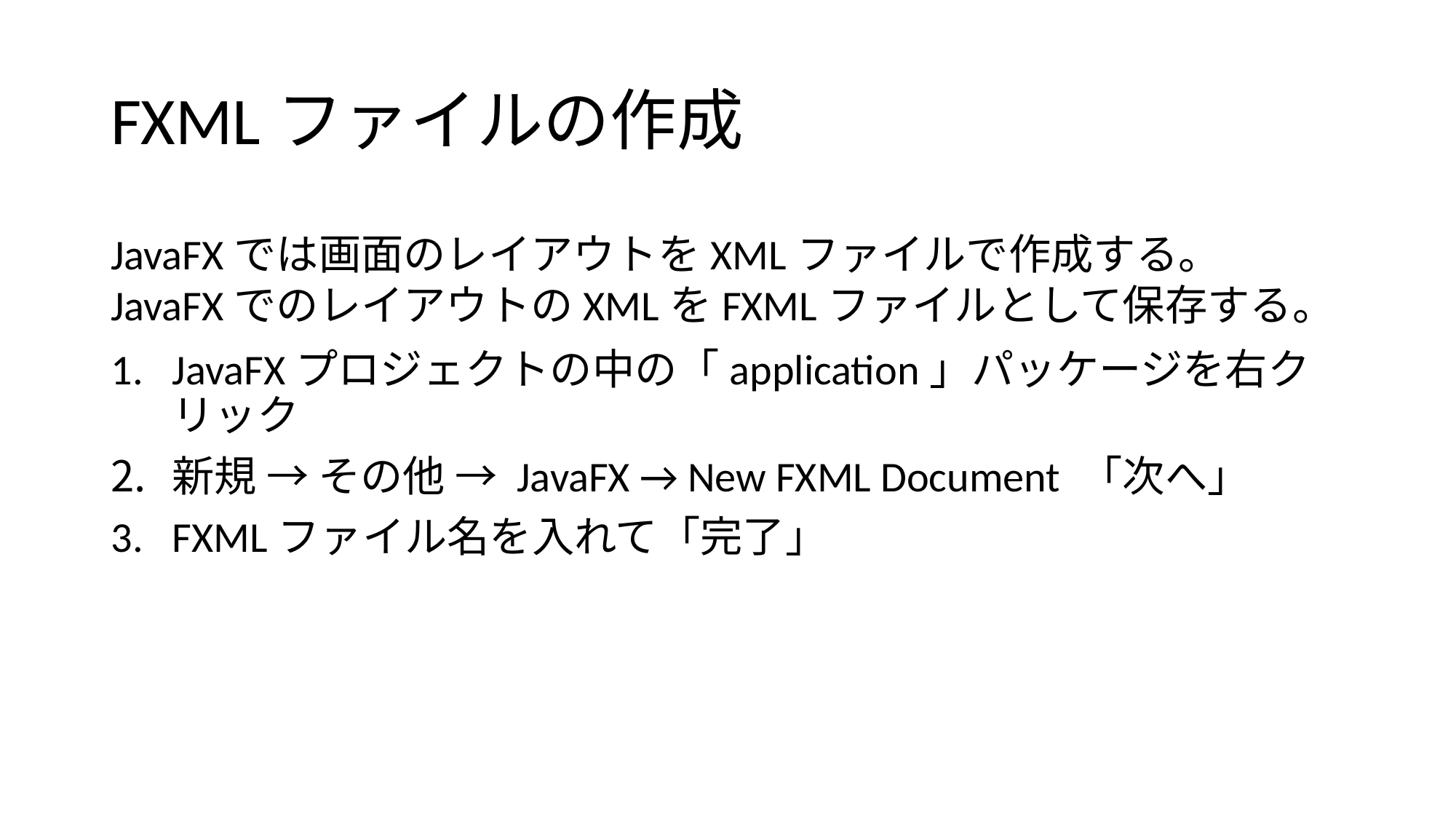

# FXMLファイルの作成
JavaFXでは画面のレイアウトをXMLファイルで作成する。
JavaFXでのレイアウトのXMLをFXMLファイルとして保存する。
JavaFXプロジェクトの中の「application」パッケージを右クリック
新規 → その他 → JavaFX → New FXML Document 「次へ」
FXMLファイル名を入れて「完了」